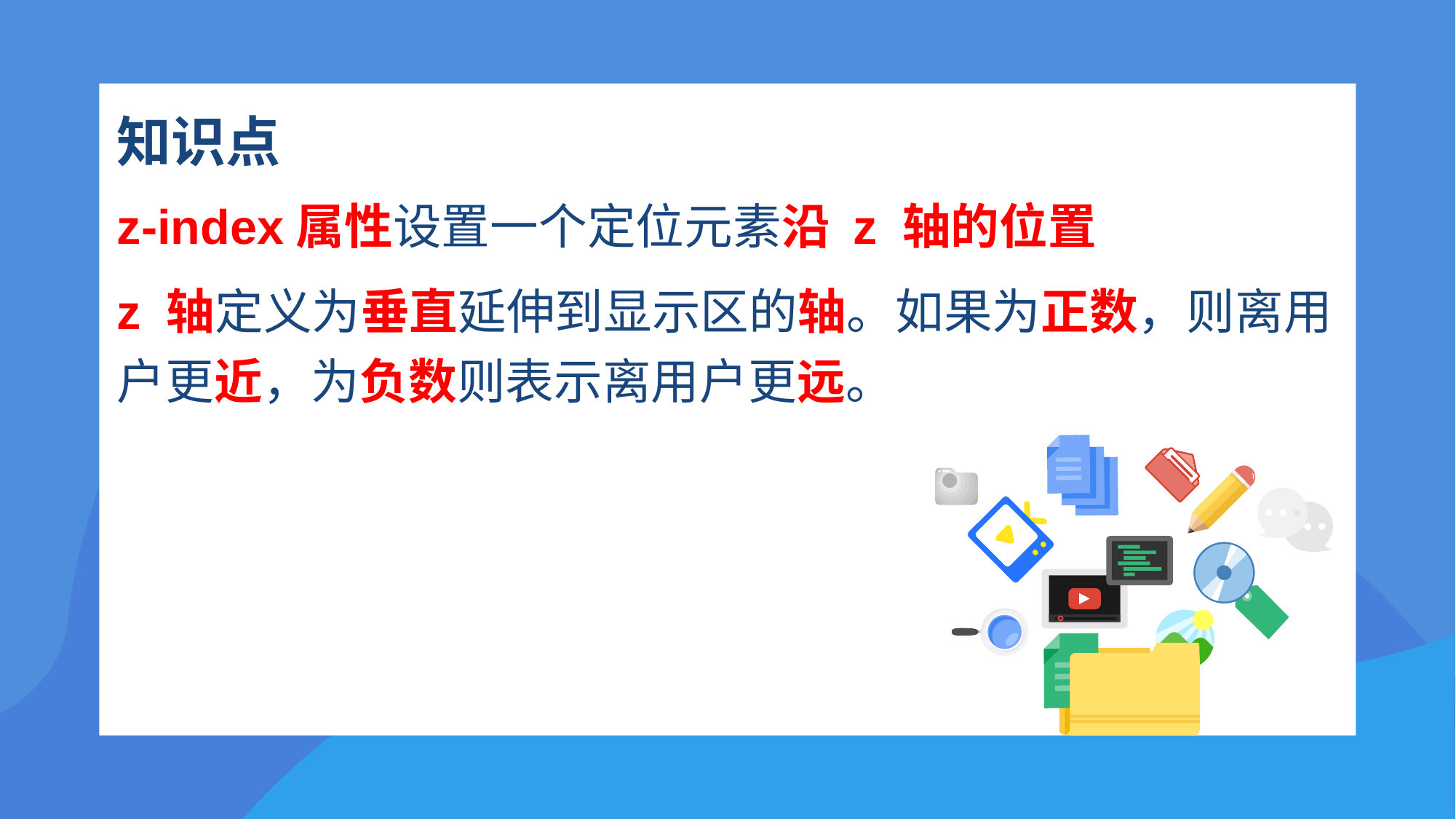

# 知识点
z-index属性设置一个定位元素沿 z 轴的位置
z 轴定义为垂直延伸到显示区的轴。如果为正数，则离用户更近，为负数则表示离用户更远。